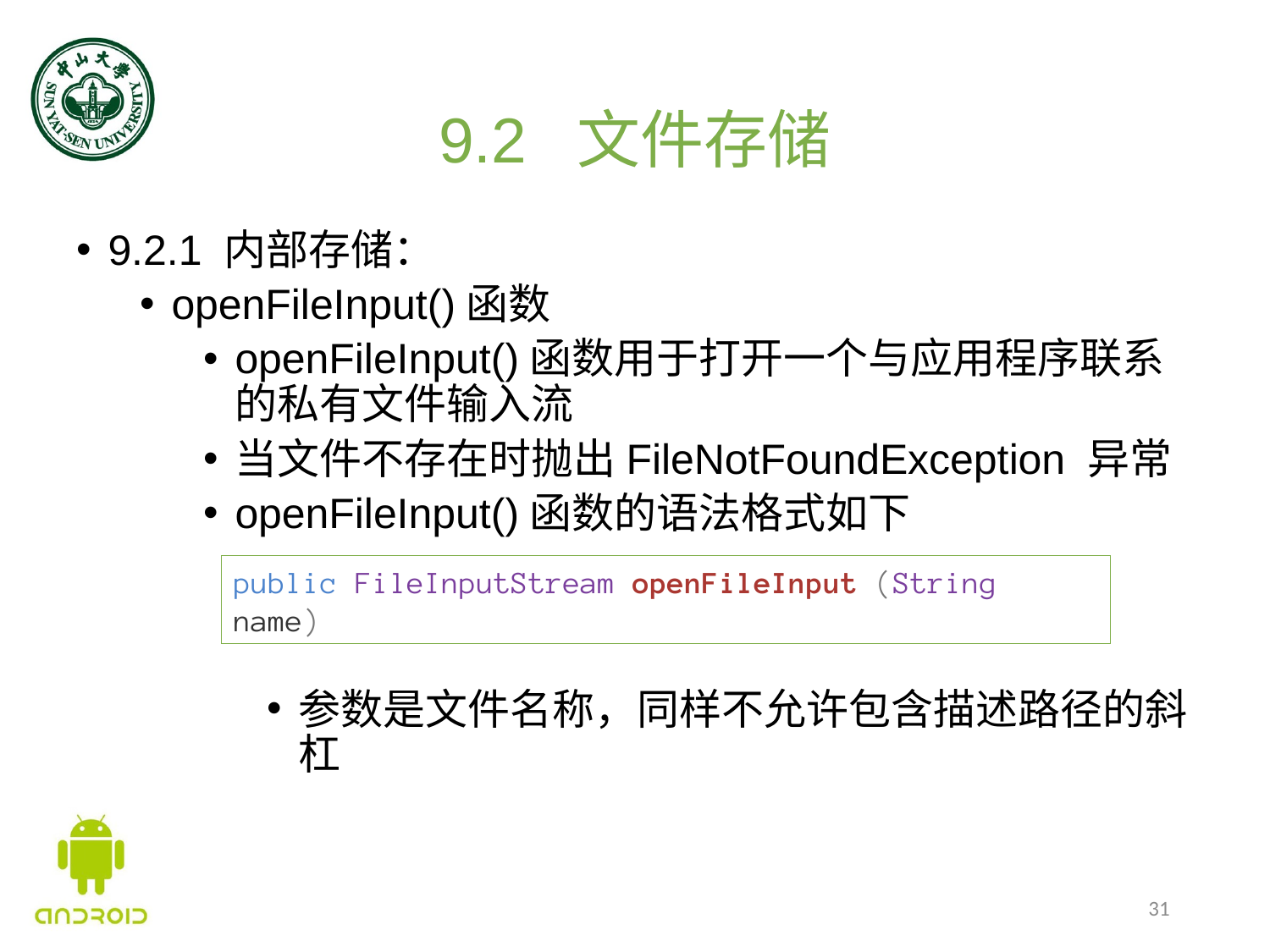

# 9.2  文件存储
9.2.1 内部存储：
openFileInput()函数
openFileInput()函数用于打开一个与应用程序联系的私有文件输入流
当文件不存在时抛出FileNotFoundException 异常
openFileInput()函数的语法格式如下

参数是文件名称，同样不允许包含描述路径的斜杠
public FileInputStream openFileInput (String name)
31